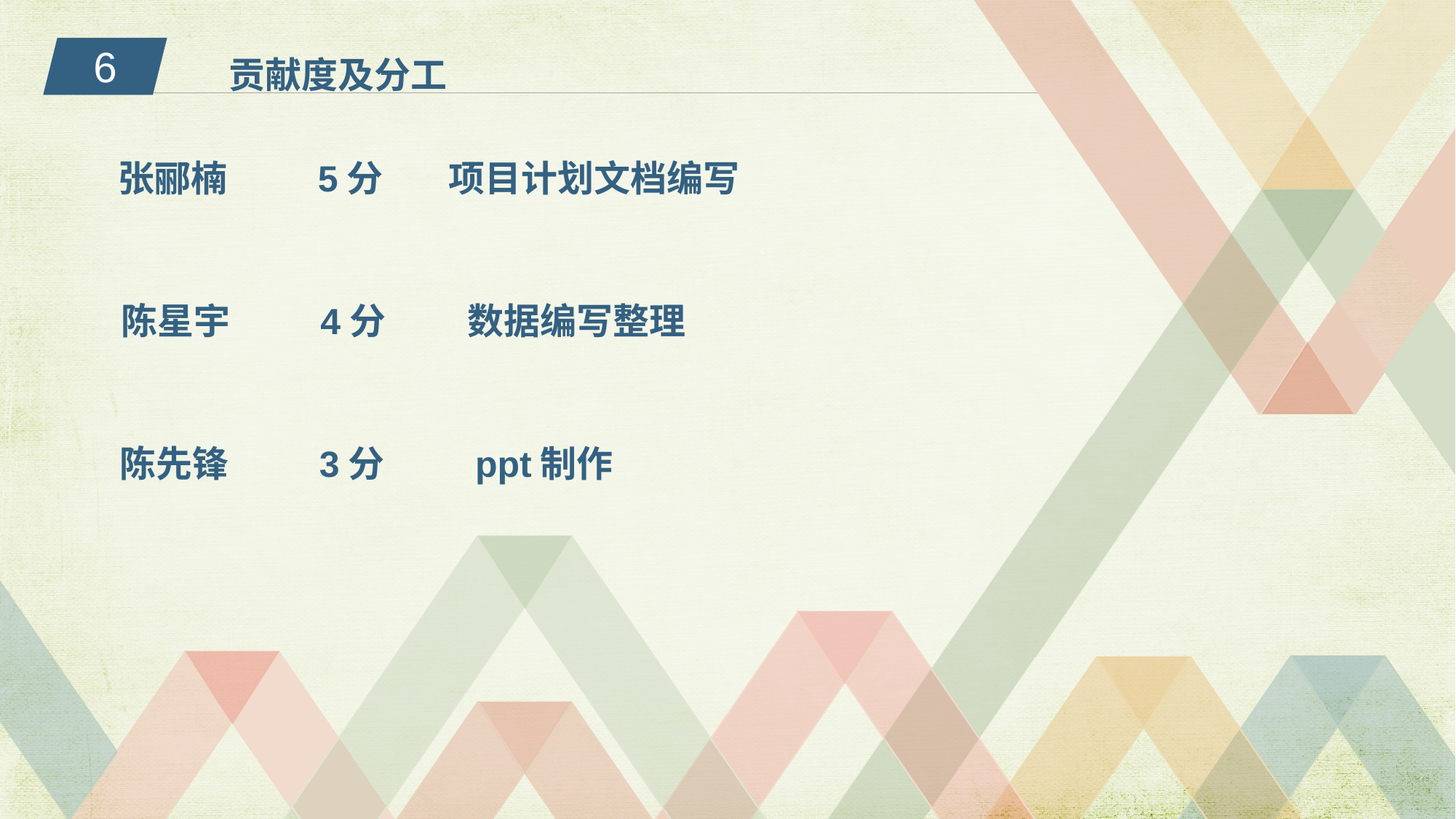

贡献度及分工
6

张郦楠          5分        项目计划文档编写

陈星宇          4分          数据编写整理

陈先锋          3分          ppt制作